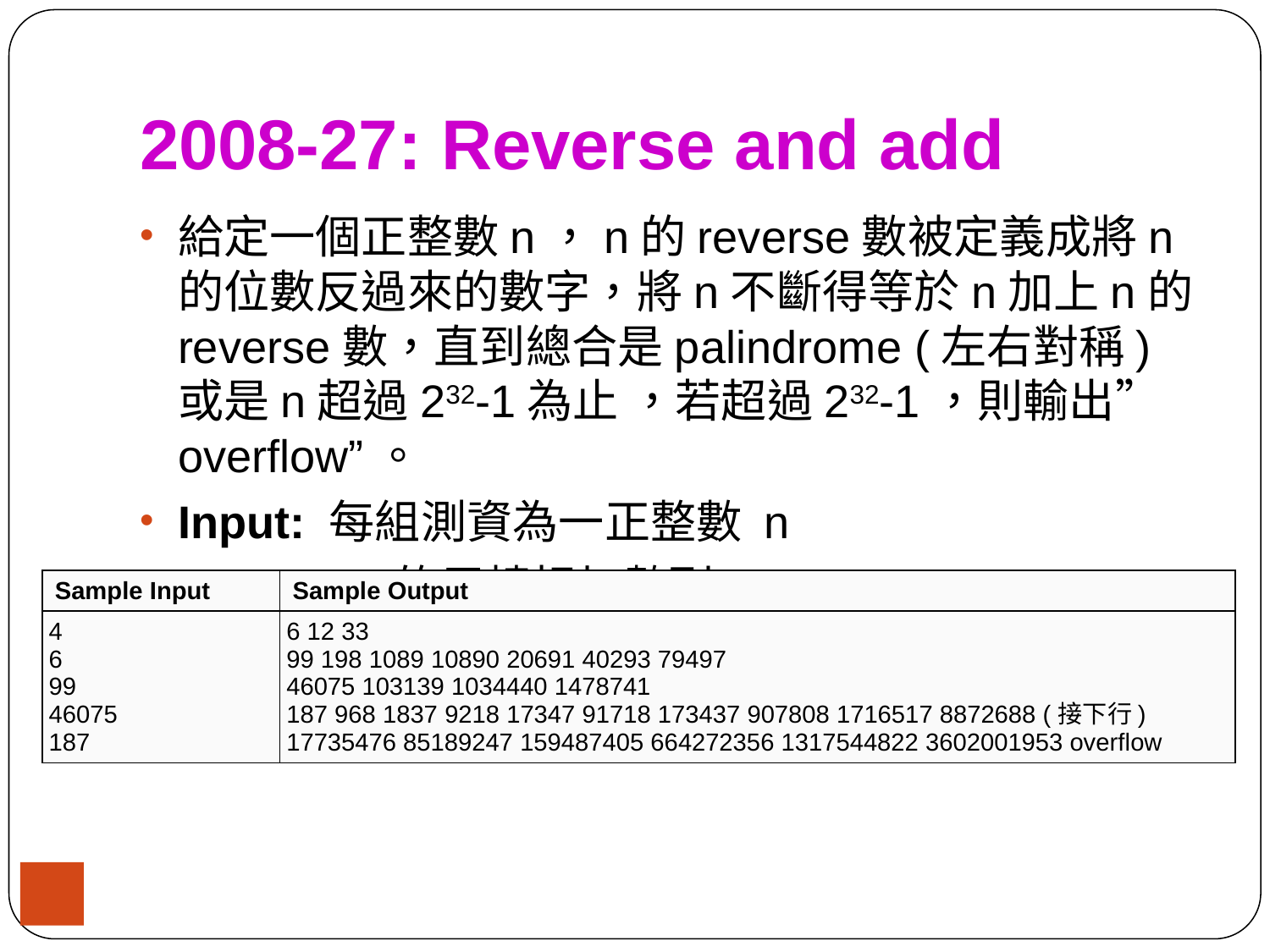

# 2008-27: Reverse and add
給定一個正整數n，n的reverse數被定義成將n的位數反過來的數字，將n不斷得等於n加上n的reverse數，直到總合是palindrome (左右對稱)或是n超過232-1為止 ，若超過232-1，則輸出”overflow”。
Input: 每組測資為一正整數 n
Output: n的反轉相加數列
| Sample Input | Sample Output |
| --- | --- |
| 4 6 99 46075 187 | 6 12 33 99 198 1089 10890 20691 40293 79497 46075 103139 1034440 1478741 187 968 1837 9218 17347 91718 173437 907808 1716517 8872688 (接下行) 17735476 85189247 159487405 664272356 1317544822 3602001953 overflow |